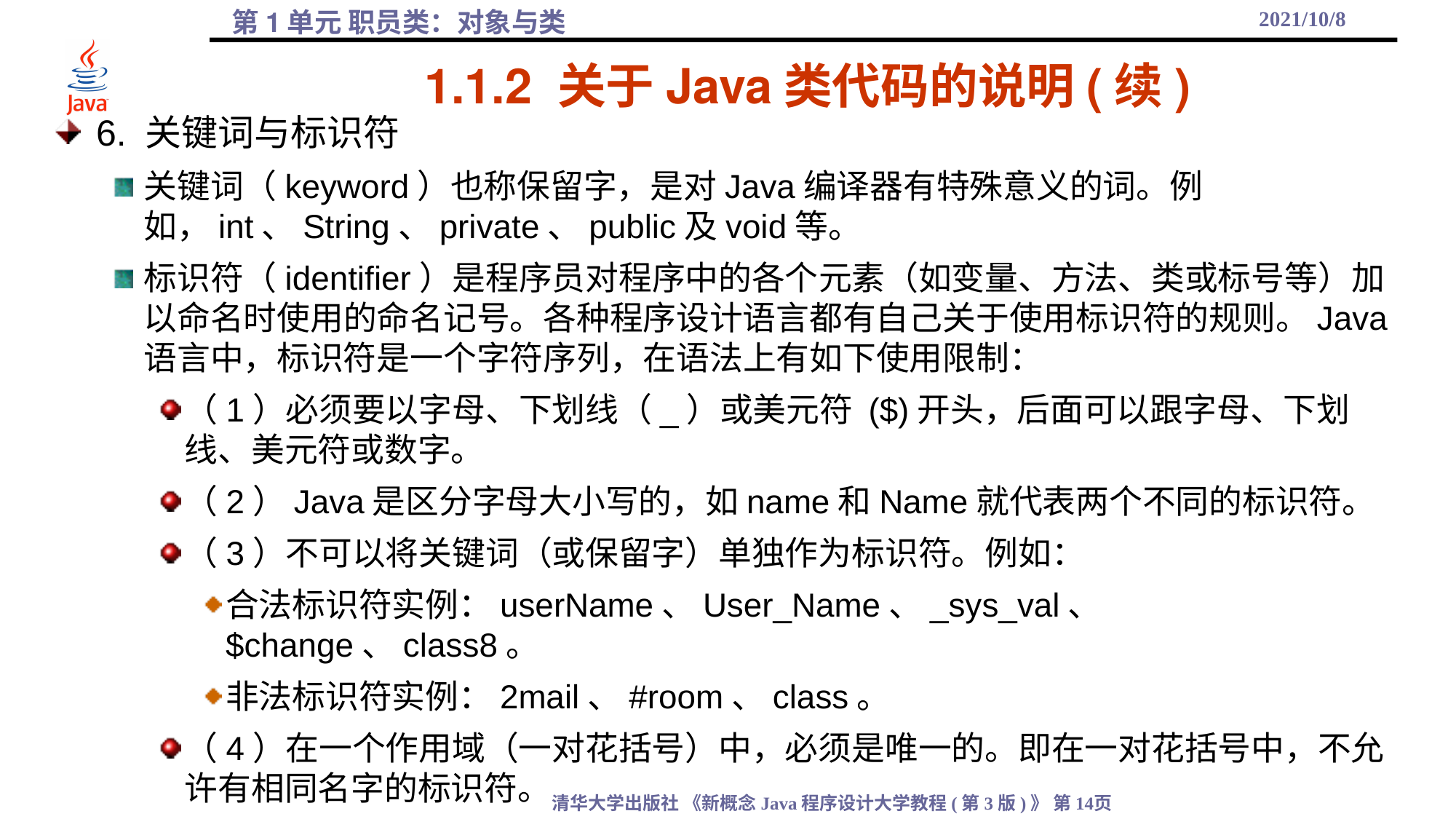

2021/10/8
# 1.1.2 关于Java类代码的说明(续)
6. 关键词与标识符
关键词（keyword）也称保留字，是对Java编译器有特殊意义的词。例如，int、String、private、public及void等。
标识符（identifier）是程序员对程序中的各个元素（如变量、方法、类或标号等）加以命名时使用的命名记号。各种程序设计语言都有自己关于使用标识符的规则。Java语言中，标识符是一个字符序列，在语法上有如下使用限制：
（1）必须要以字母、下划线（_）或美元符 ($)开头，后面可以跟字母、下划线、美元符或数字。
（2）Java是区分字母大小写的，如name和Name就代表两个不同的标识符。
（3）不可以将关键词（或保留字）单独作为标识符。例如：
合法标识符实例：userName、User_Name、_sys_val、$change、class8。
非法标识符实例：2mail、#room、class。
（4）在一个作用域（一对花括号）中，必须是唯一的。即在一对花括号中，不允许有相同名字的标识符。